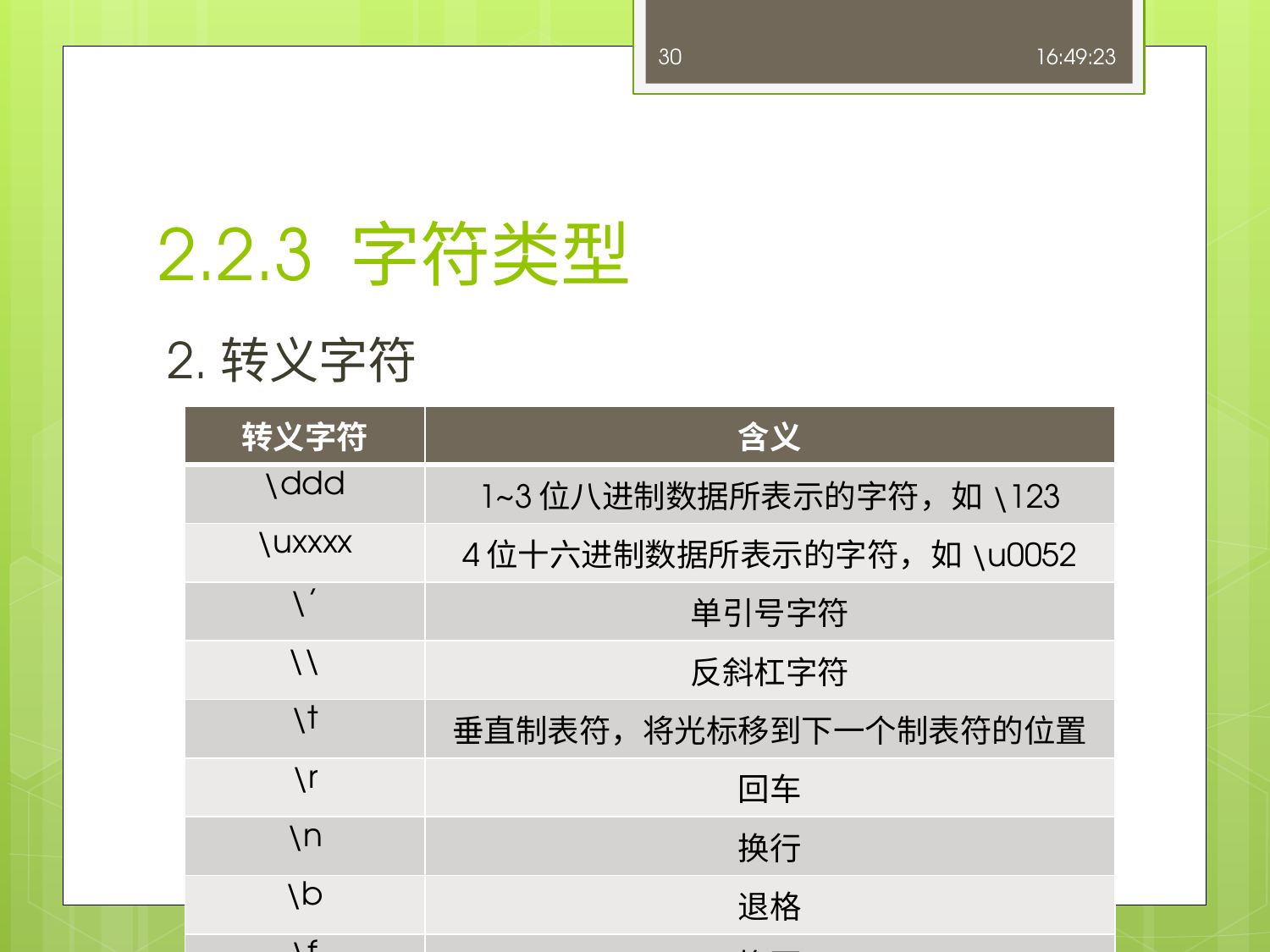

30
16:49:23
# 2.2.3 字符类型
2.转义字符
| 转义字符 | 含义 |
| --- | --- |
| \ddd | 1~3位八进制数据所表示的字符，如\123 |
| \uxxxx | 4位十六进制数据所表示的字符，如\u0052 |
| \’ | 单引号字符 |
| \\ | 反斜杠字符 |
| \t | 垂直制表符，将光标移到下一个制表符的位置 |
| \r | 回车 |
| \n | 换行 |
| \b | 退格 |
| \f | 换页 |